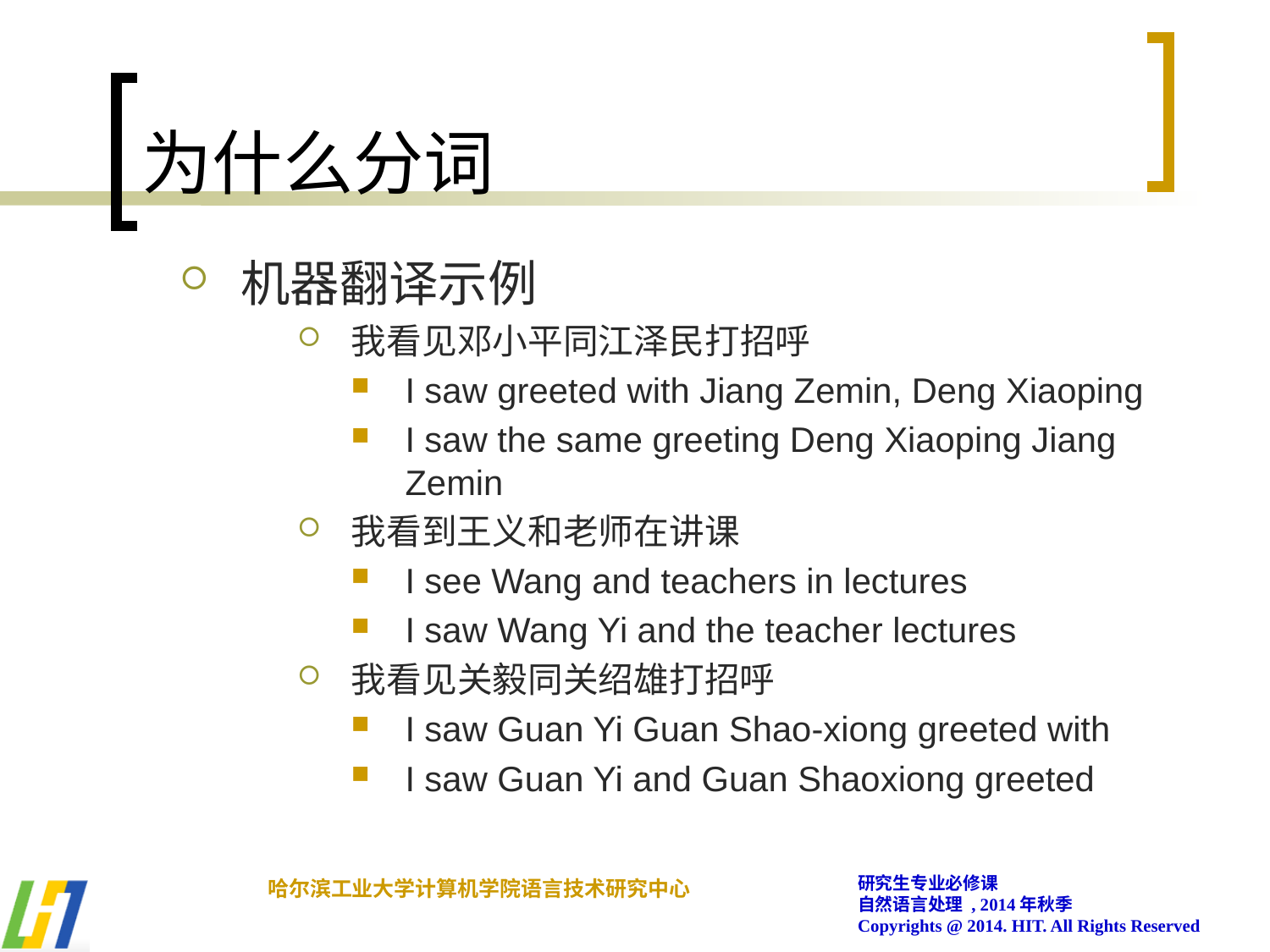

# 为什么分词
机器翻译示例
我看见邓小平同江泽民打招呼
I saw greeted with Jiang Zemin, Deng Xiaoping
I saw the same greeting Deng Xiaoping Jiang Zemin
我看到王义和老师在讲课
I see Wang and teachers in lectures
I saw Wang Yi and the teacher lectures
我看见关毅同关绍雄打招呼
I saw Guan Yi Guan Shao-xiong greeted with
I saw Guan Yi and Guan Shaoxiong greeted

研究生专业必修课
自然语言处理 , 2014年秋季
Copyrights @ 2014. HIT. All Rights Reserved
哈尔滨工业大学计算机学院语言技术研究中心